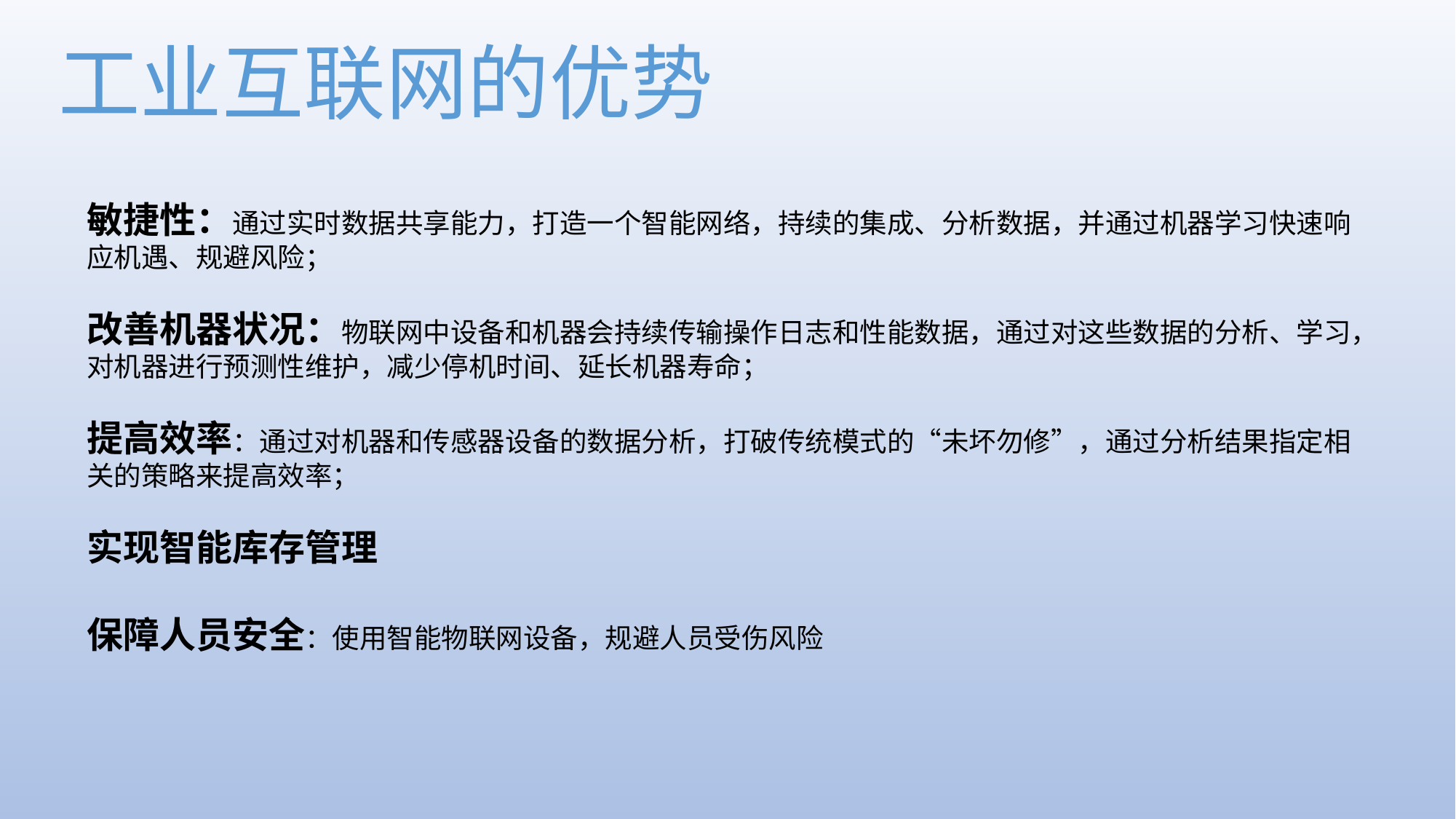

工业互联网的优势
敏捷性：通过实时数据共享能力，打造一个智能网络，持续的集成、分析数据，并通过机器学习快速响应机遇、规避风险；

改善机器状况：物联网中设备和机器会持续传输操作日志和性能数据，通过对这些数据的分析、学习，对机器进行预测性维护，减少停机时间、延长机器寿命；

提高效率：通过对机器和传感器设备的数据分析，打破传统模式的“未坏勿修”，通过分析结果指定相关的策略来提高效率；
实现智能库存管理

保障人员安全：使用智能物联网设备，规避人员受伤风险